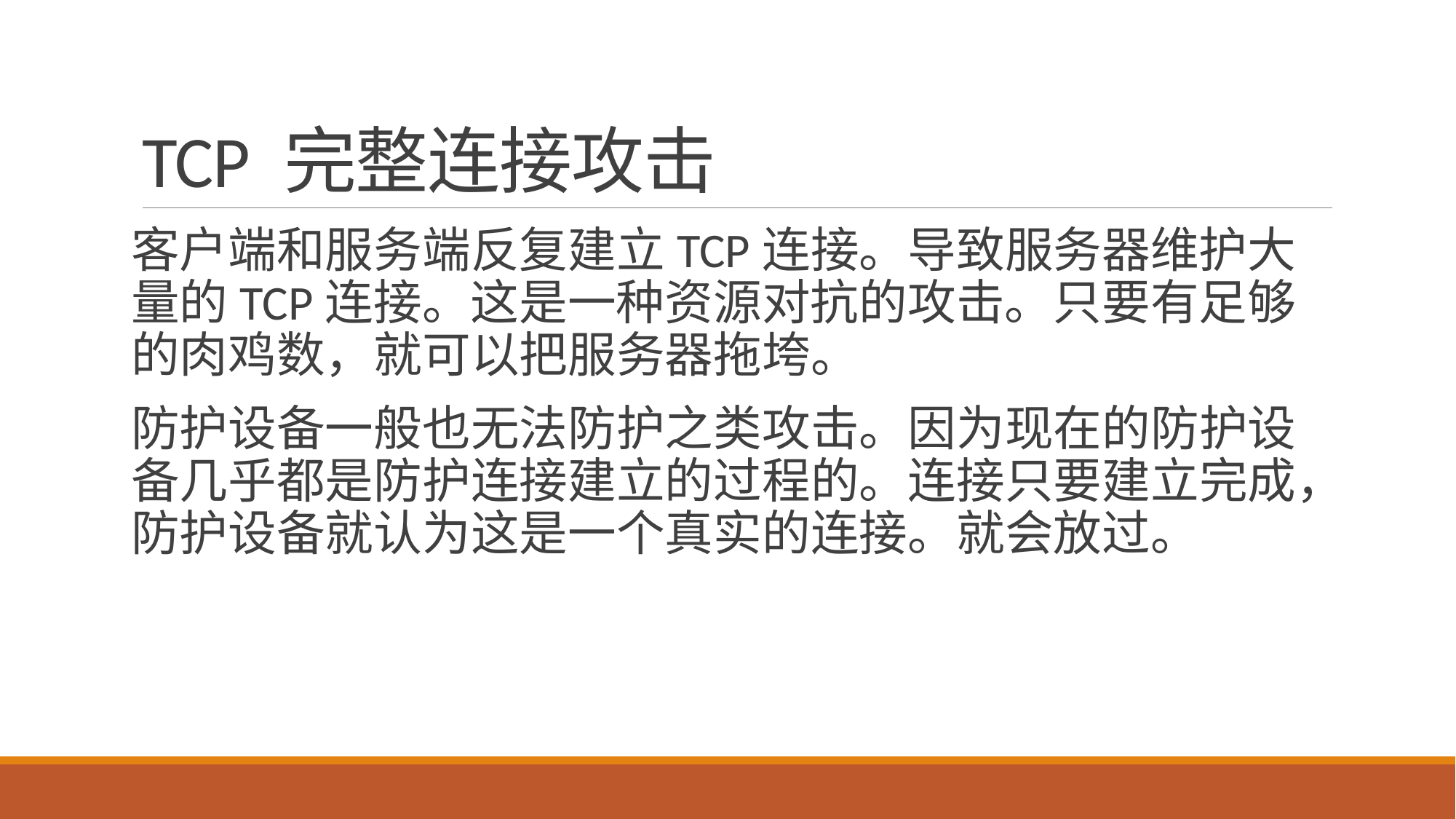

# TCP 完整连接攻击
客户端和服务端反复建立TCP连接。导致服务器维护大量的TCP连接。这是一种资源对抗的攻击。只要有足够的肉鸡数，就可以把服务器拖垮。
防护设备一般也无法防护之类攻击。因为现在的防护设备几乎都是防护连接建立的过程的。连接只要建立完成，防护设备就认为这是一个真实的连接。就会放过。